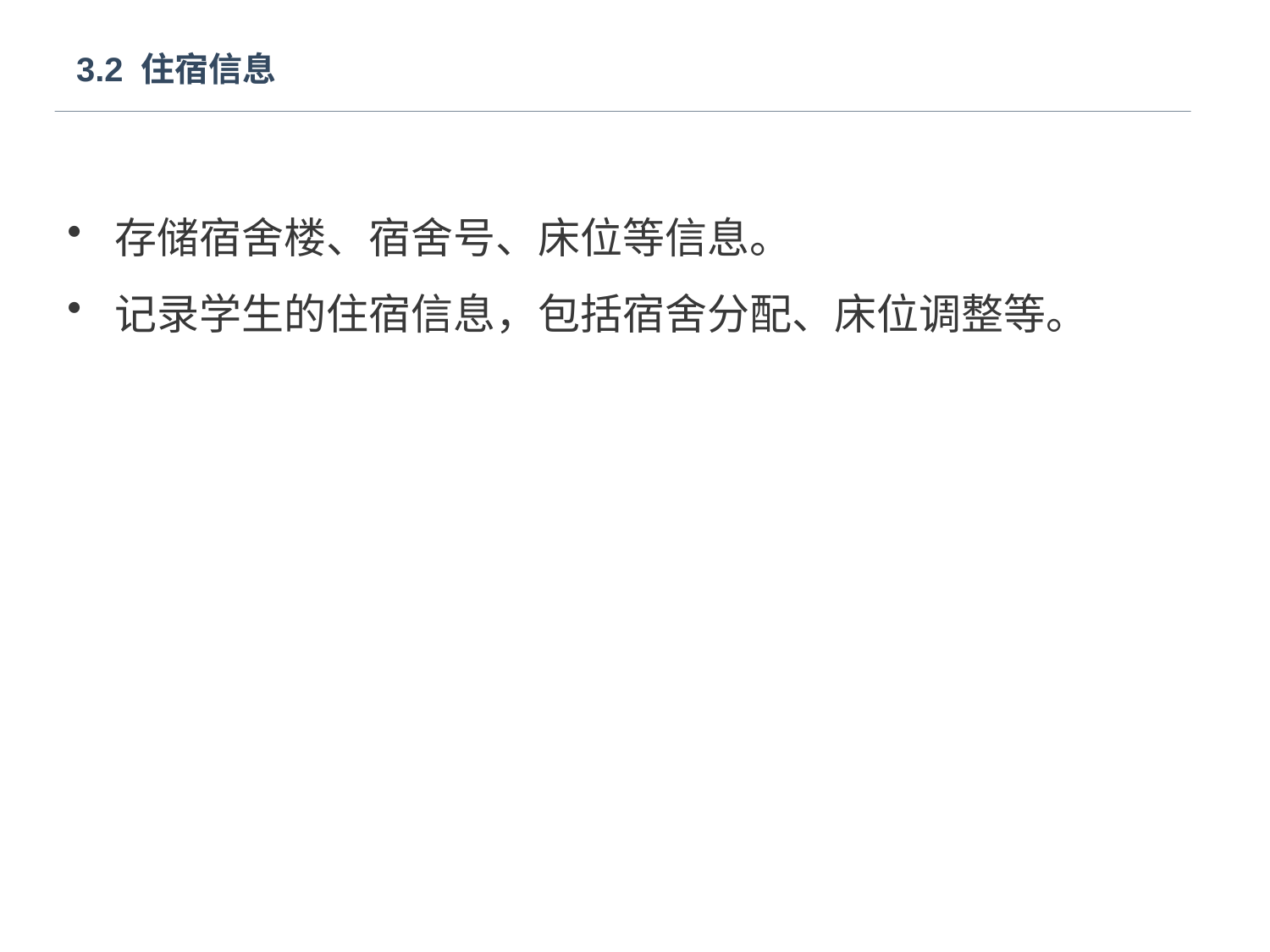

3.2 住宿信息

存储宿舍楼、宿舍号、床位等信息。
记录学生的住宿信息，包括宿舍分配、床位调整等。